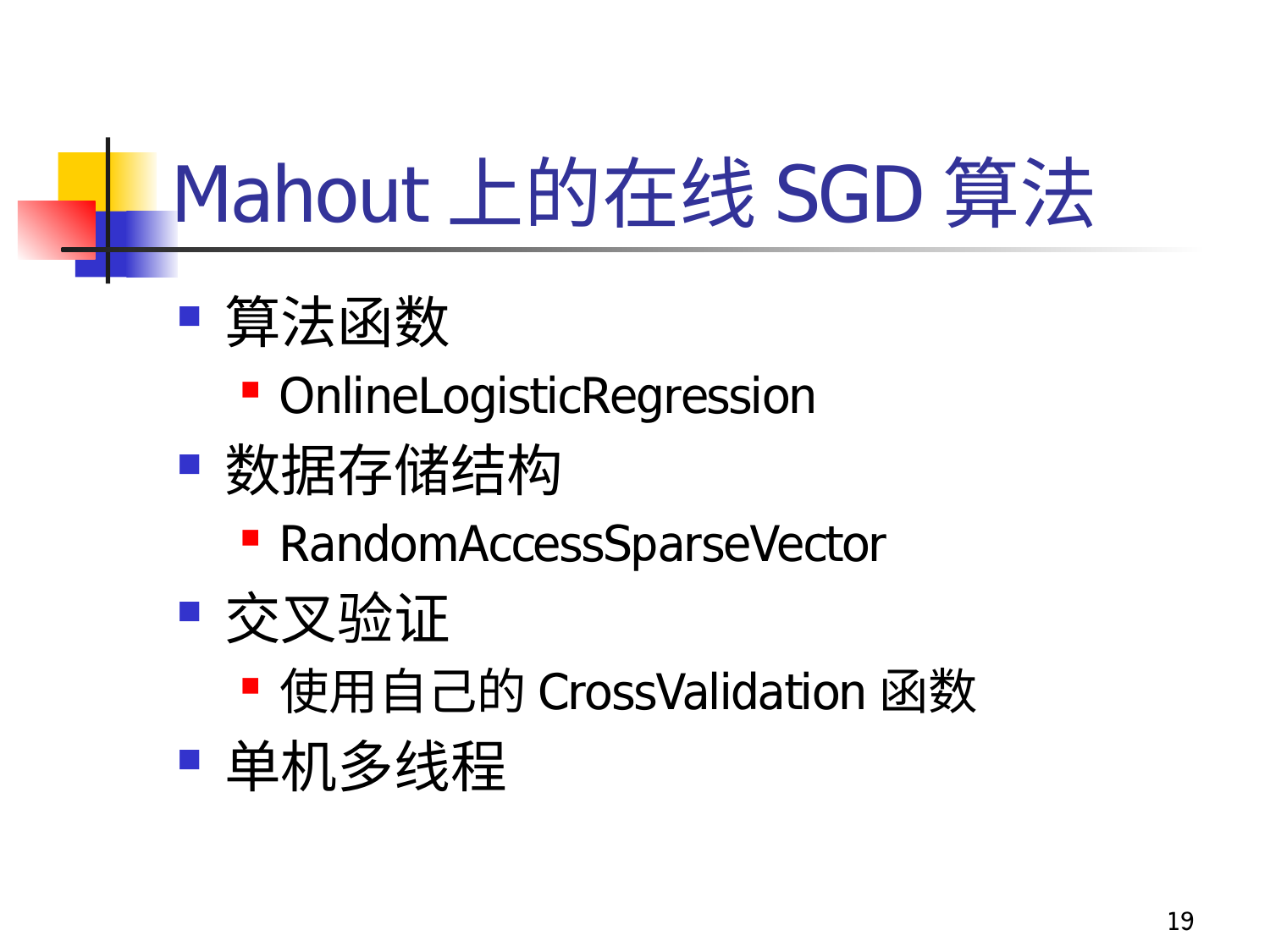

# Mahout上的在线SGD算法
算法函数
OnlineLogisticRegression
数据存储结构
RandomAccessSparseVector
交叉验证
使用自己的CrossValidation函数
单机多线程
19